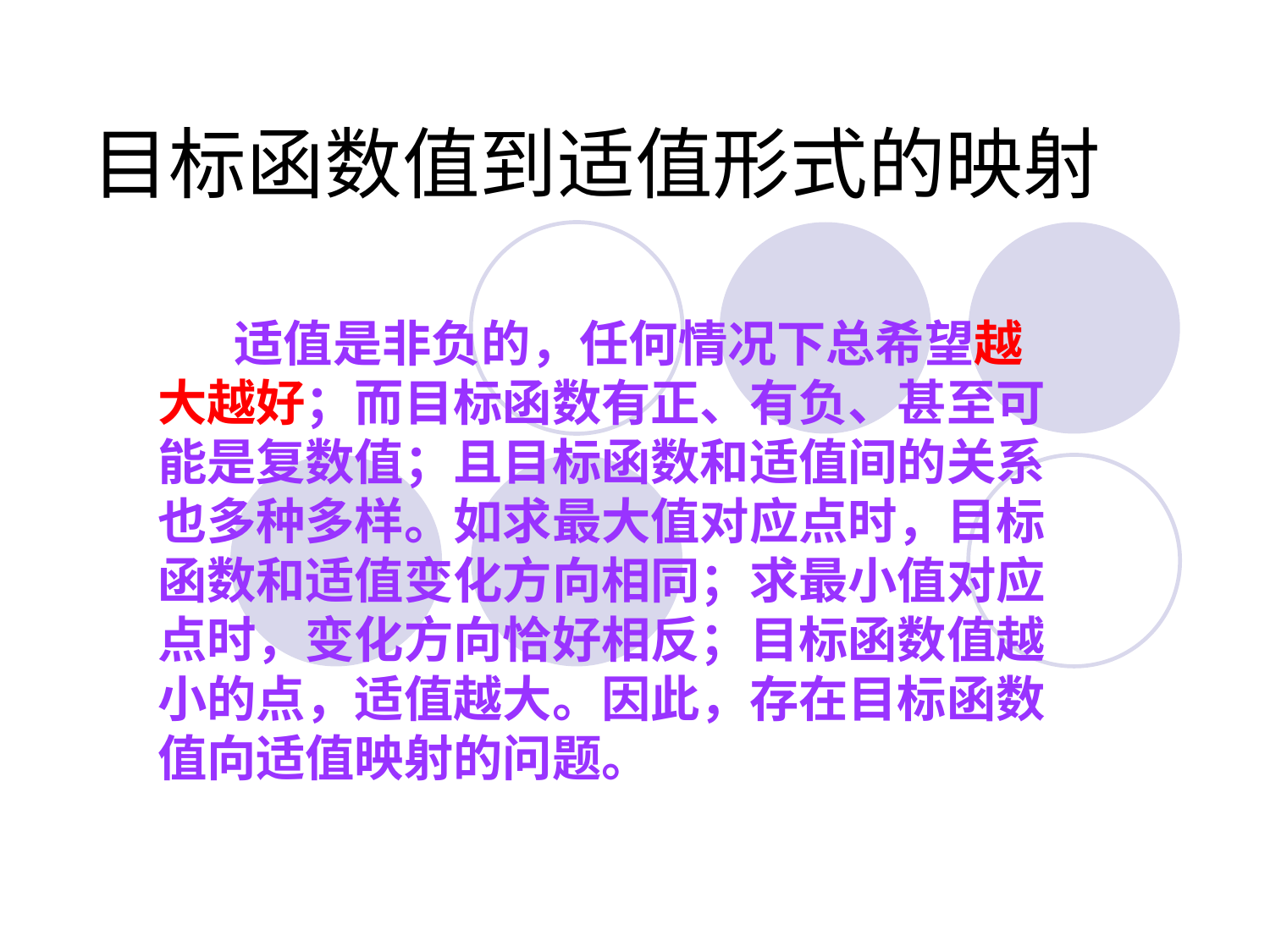

# 目标函数值到适值形式的映射
       适值是非负的，任何情况下总希望越大越好；而目标函数有正、有负、甚至可能是复数值；且目标函数和适值间的关系也多种多样。如求最大值对应点时，目标函数和适值变化方向相同；求最小值对应点时，变化方向恰好相反；目标函数值越小的点，适值越大。因此，存在目标函数值向适值映射的问题。